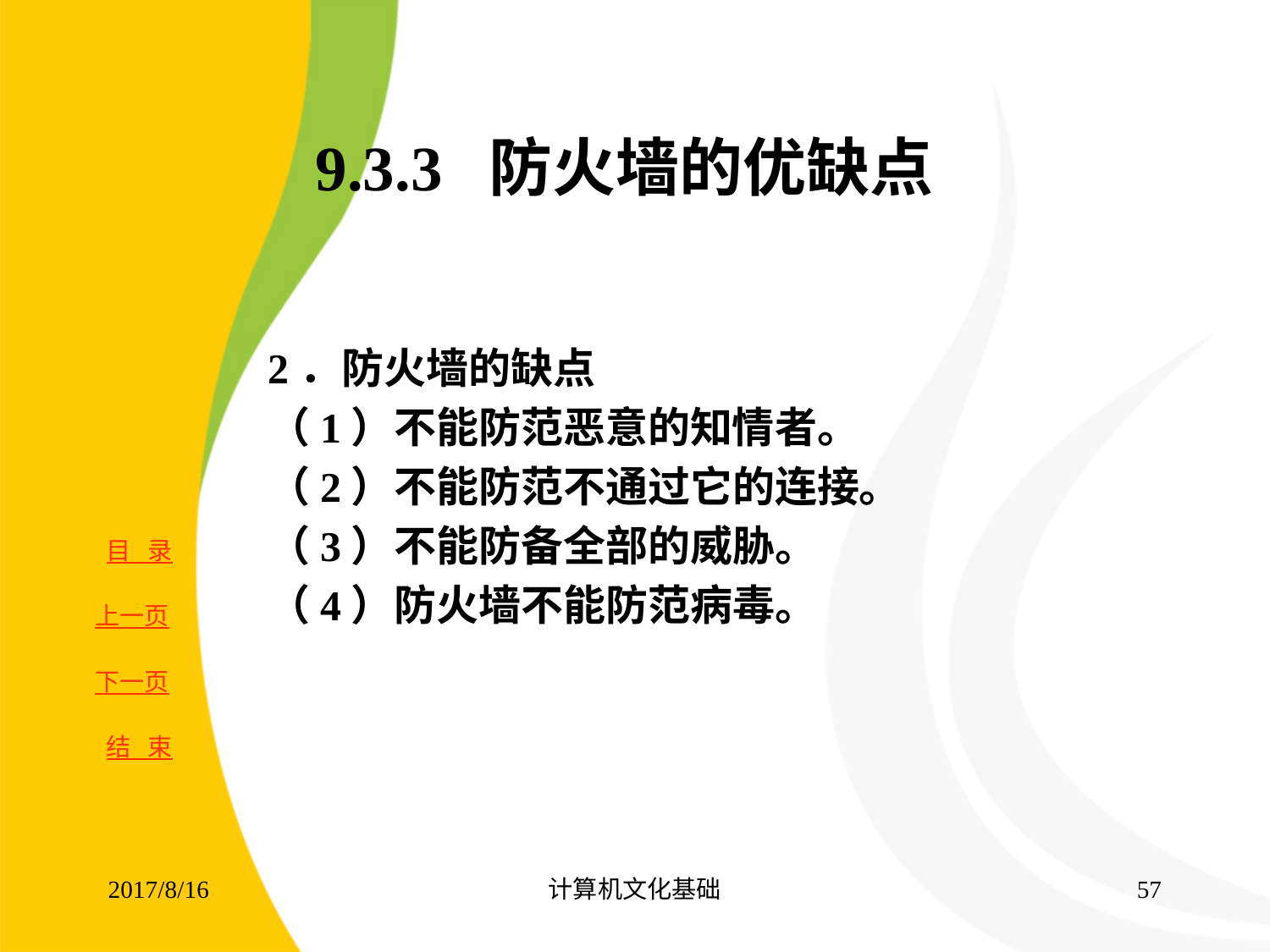

# 9.3.3  防火墙的优缺点

2．防火墙的缺点
（1）不能防范恶意的知情者。
（2）不能防范不通过它的连接。
（3）不能防备全部的威胁。
（4）防火墙不能防范病毒。
2017/8/16
计算机文化基础
57